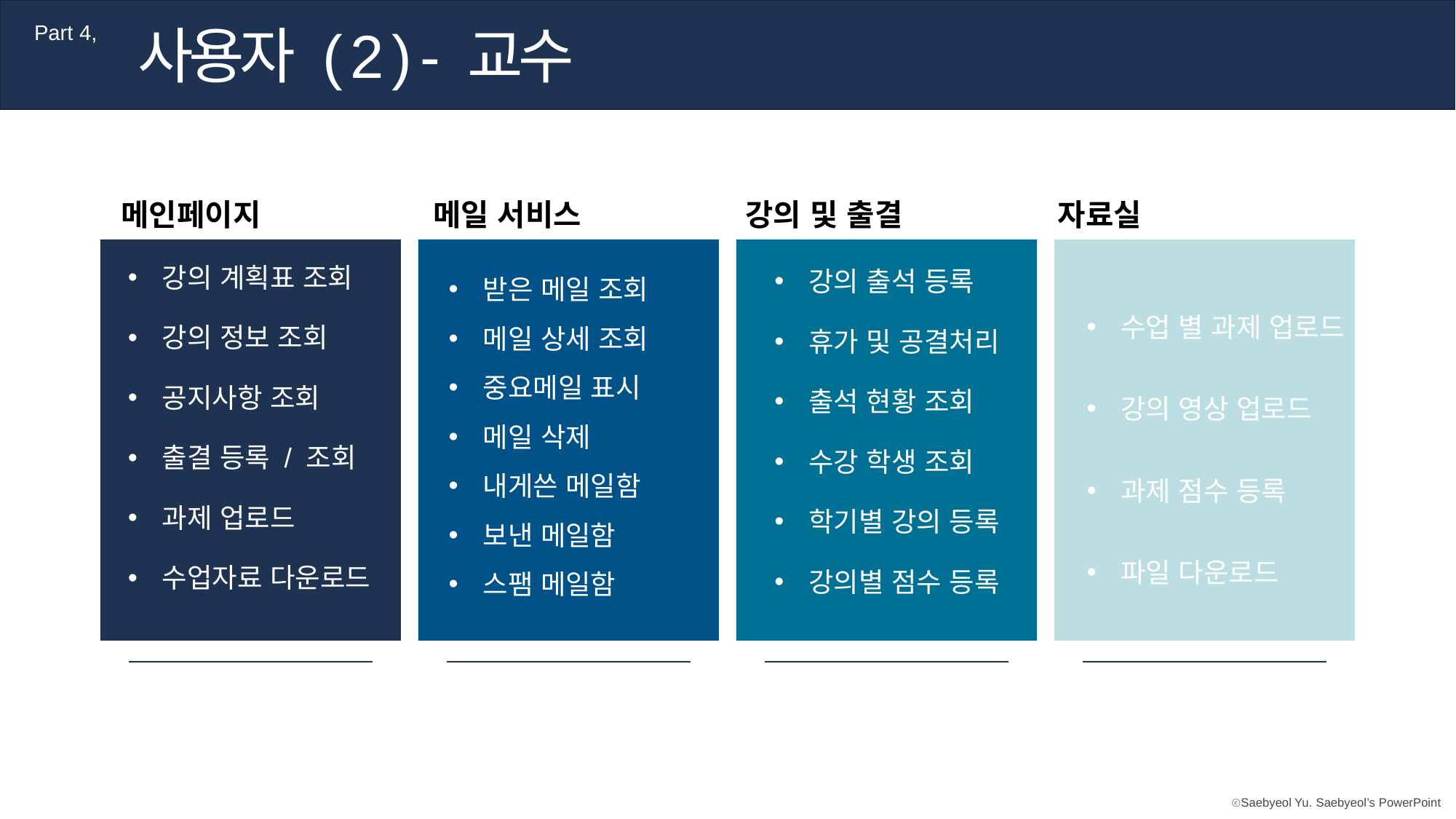

사용자 ( 2 ) - 교수
Part 4,
메인페이지
메일 서비스
강의 및 출결
자료실

받은 메일 조회
메일 상세 조회
중요메일 표시
메일 삭제
내게쓴 메일함
보낸 메일함
스팸 메일함
강의 계획표 조회
강의 정보 조회
공지사항 조회
출결 등록 / 조회
과제 업로드
수업자료 다운로드

수업 별 과제 업로드
강의 영상 업로드
과제 점수 등록
파일 다운로드

강의 출석 등록
휴가 및 공결처리
출석 현황 조회
수강 학생 조회
학기별 강의 등록
강의별 점수 등록